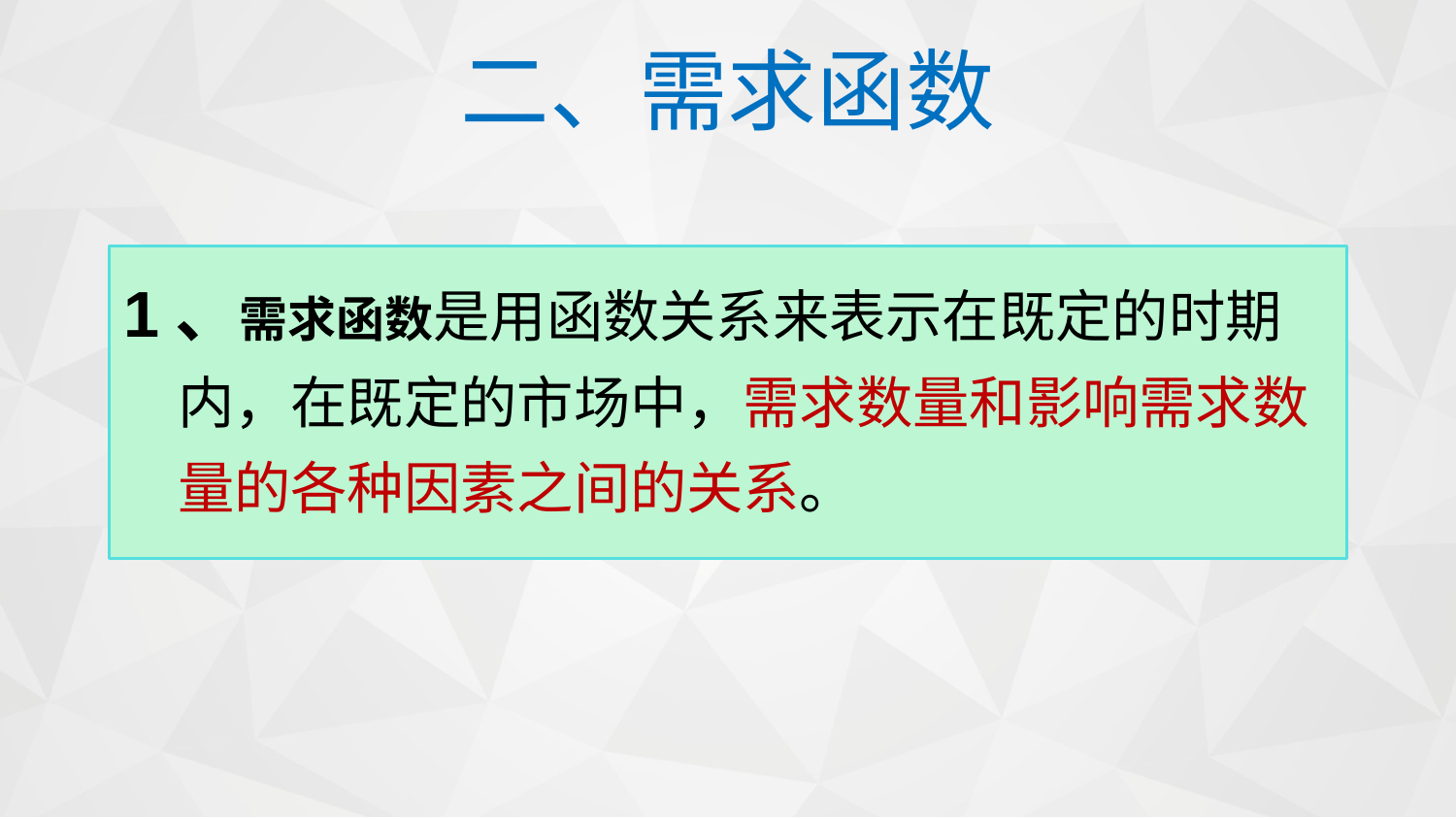

# 二、需求函数
1、需求函数是用函数关系来表示在既定的时期内，在既定的市场中，需求数量和影响需求数量的各种因素之间的关系。

10